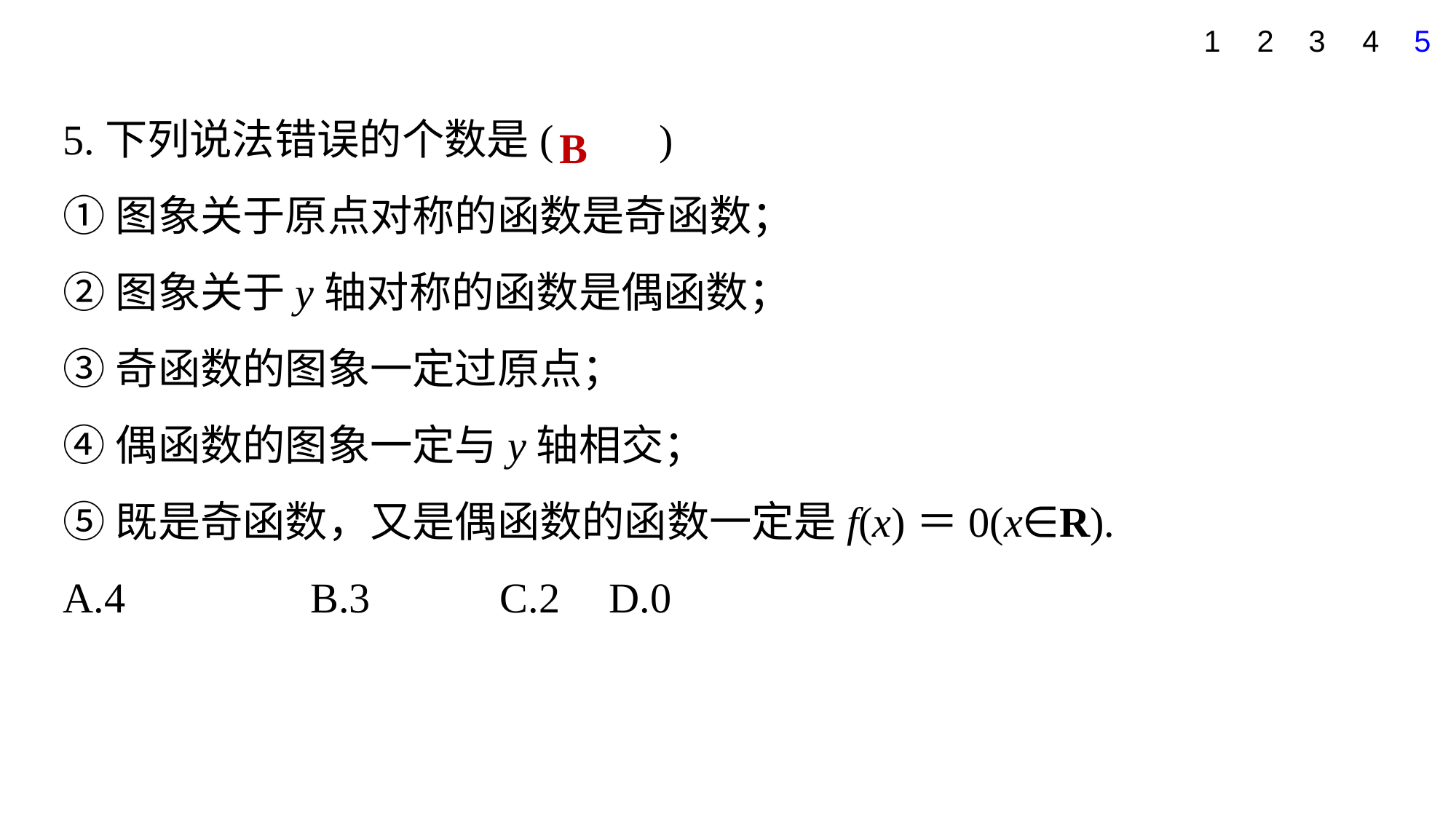

4
5
1
2
3
5.下列说法错误的个数是(　　)
①图象关于原点对称的函数是奇函数；
②图象关于y轴对称的函数是偶函数；
③奇函数的图象一定过原点；
④偶函数的图象一定与y轴相交；
⑤既是奇函数，又是偶函数的函数一定是f(x)＝0(x∈R).
A.4  	B.3  	C.2  	D.0
B